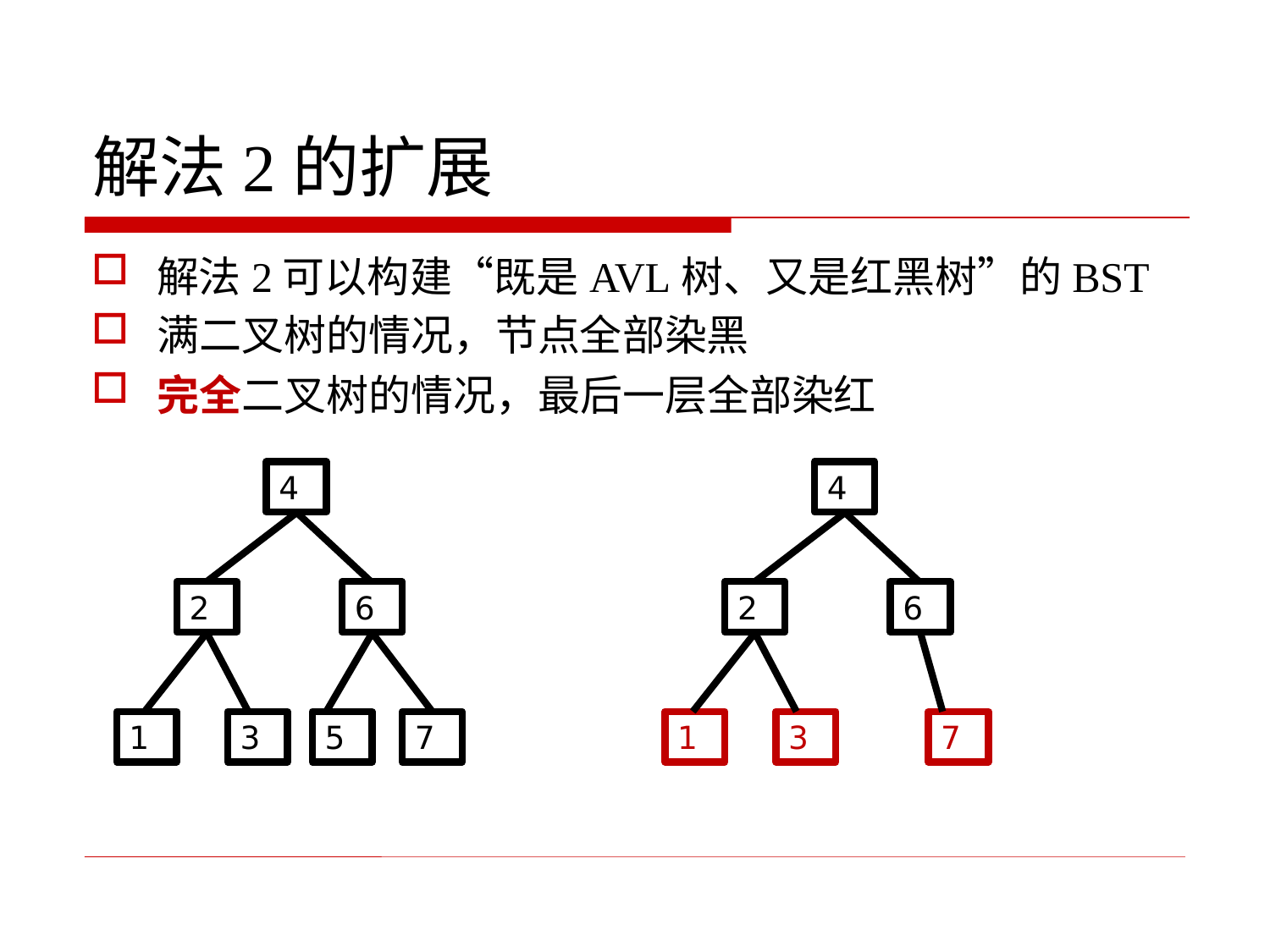

# 解法2的扩展
解法2可以构建“既是AVL树、又是红黑树”的BST
满二叉树的情况，节点全部染黑
完全二叉树的情况，最后一层全部染红
4
2
6
1
3
5
7
4
2
6
1
3
7